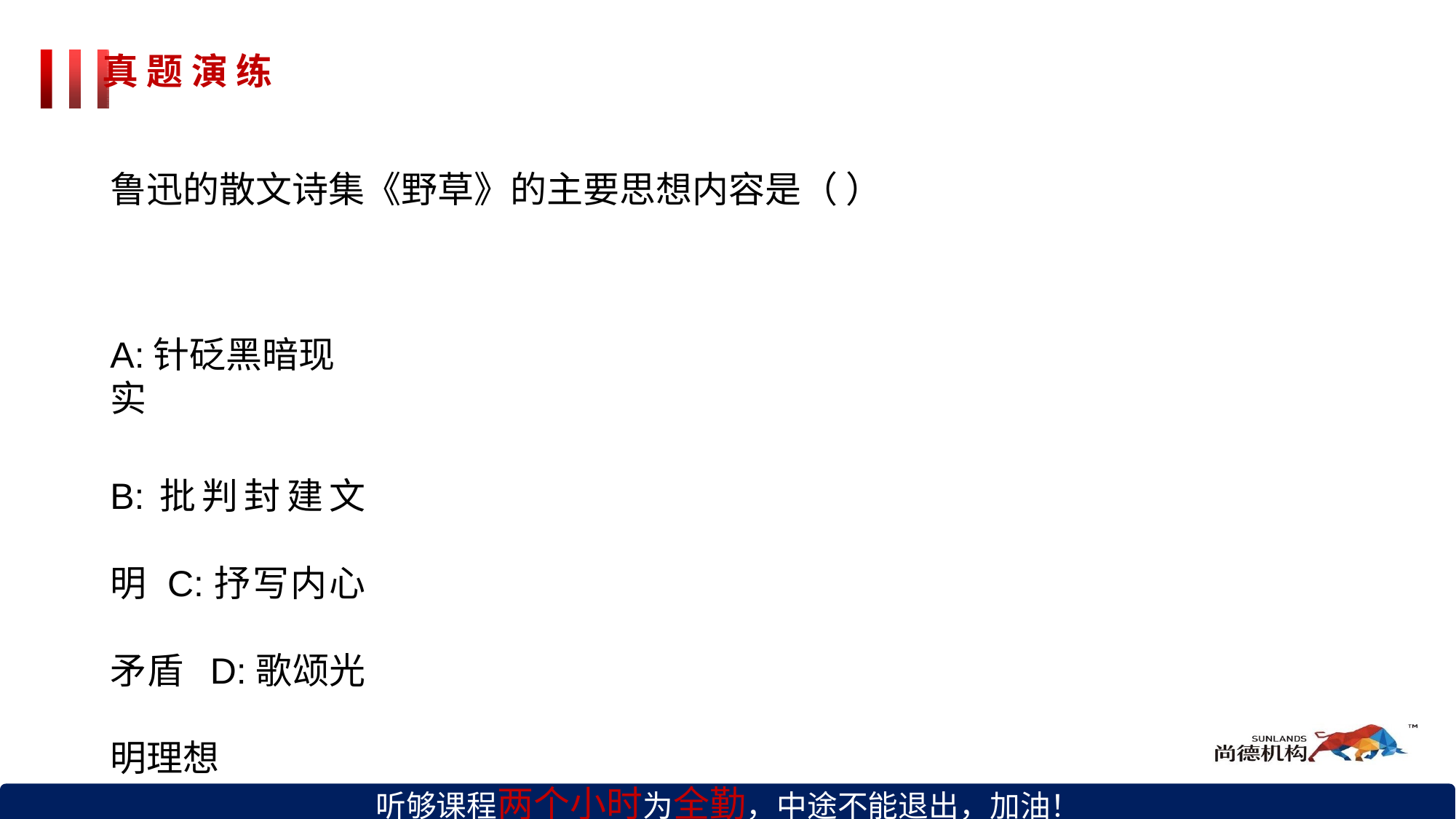

# 真 题 演 练

鲁迅的散文诗集《野草》的主要思想内容是（ ）
A:针砭黑暗现实
B:批判封建文明 C:抒写内心矛盾  D:歌颂光明理想

听够课程两个小时为全勤，中途不能退出，加油！